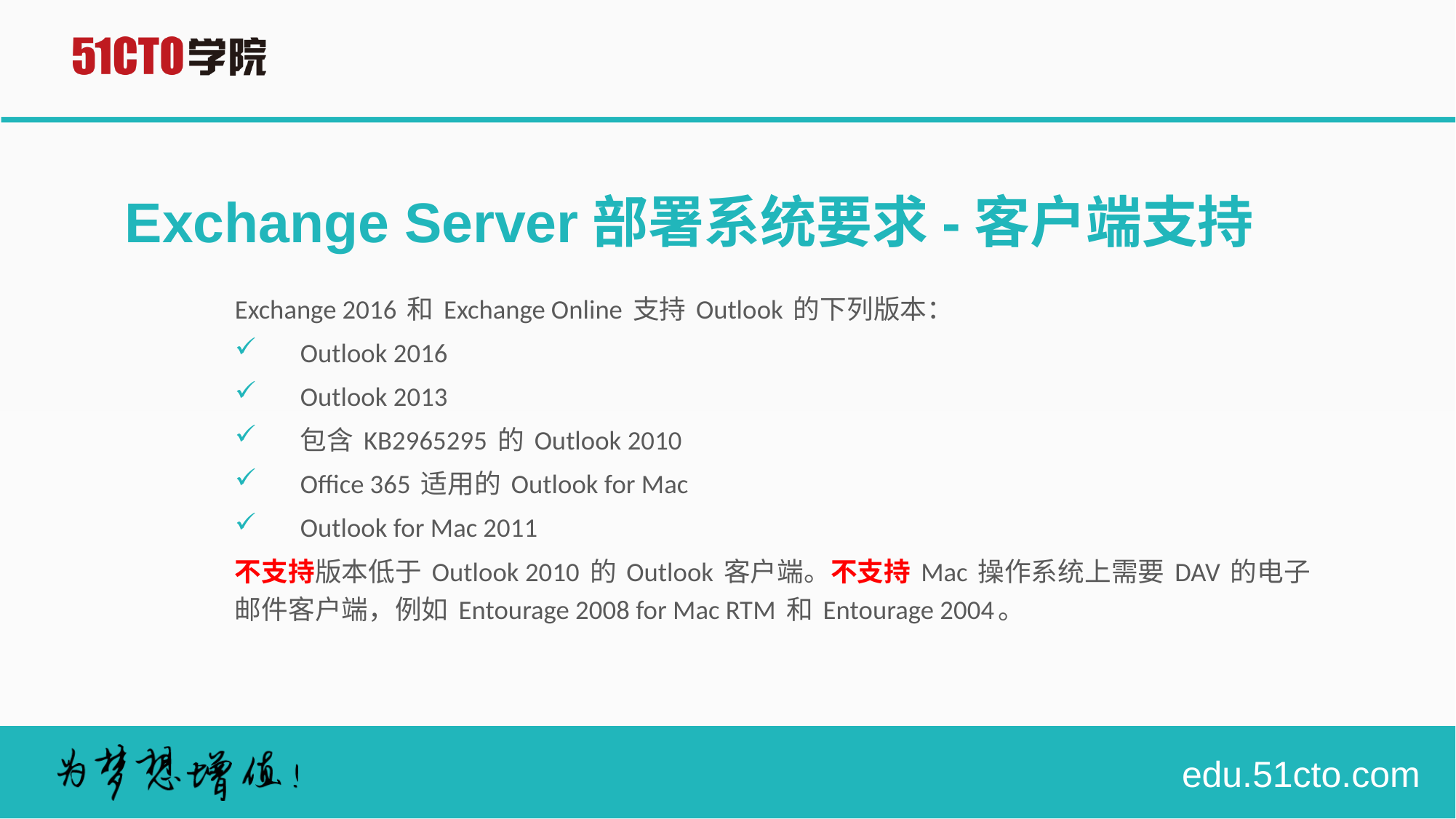

# Exchange Server部署系统要求-客户端支持
Exchange 2016 和 Exchange Online 支持 Outlook 的下列版本：
Outlook 2016
Outlook 2013
包含 KB2965295 的 Outlook 2010
Office 365 适用的 Outlook for Mac
Outlook for Mac 2011
不支持版本低于 Outlook 2010 的 Outlook 客户端。不支持 Mac 操作系统上需要 DAV 的电子邮件客户端，例如 Entourage 2008 for Mac RTM 和 Entourage 2004。